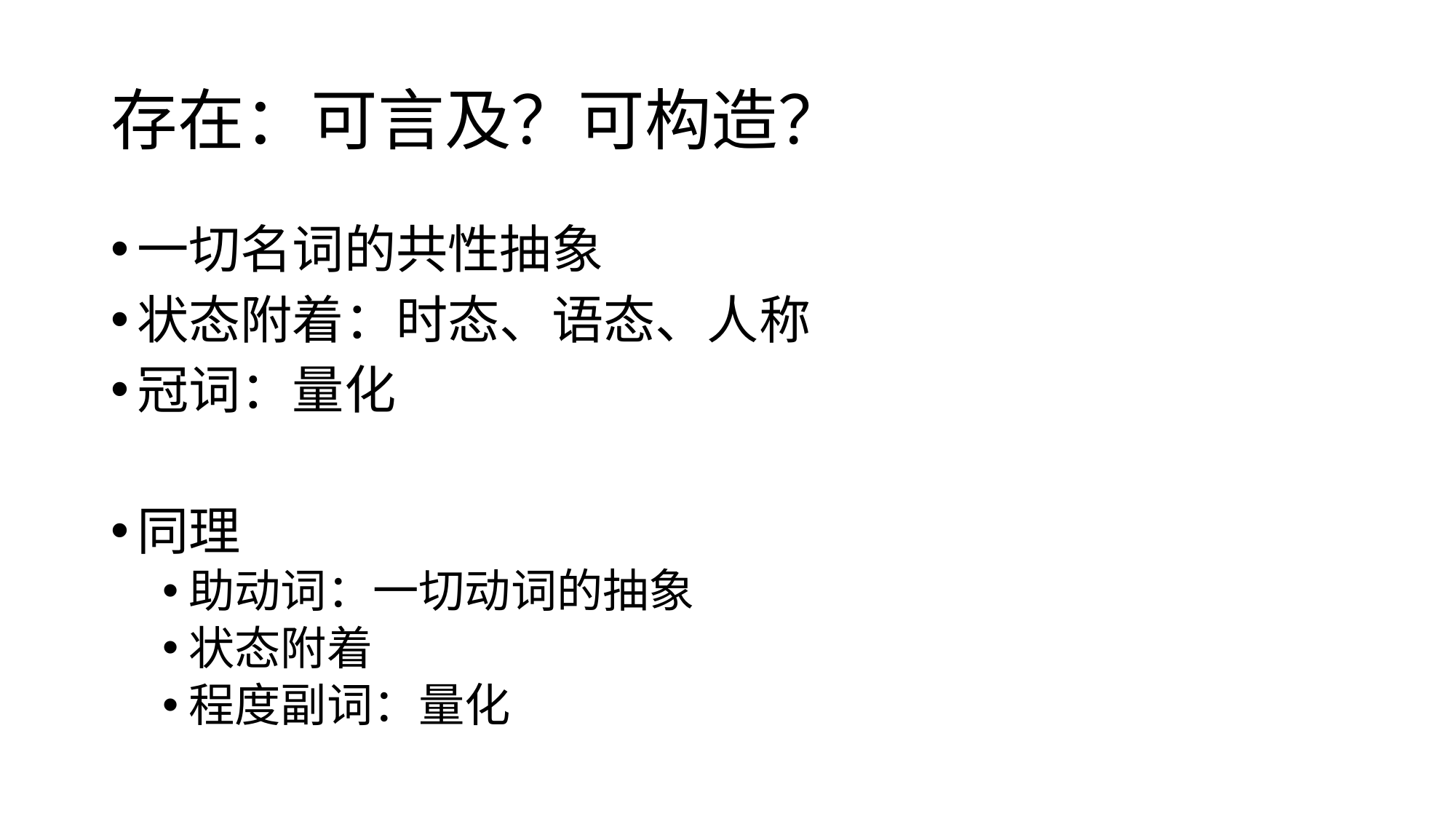

# 存在：可言及？可构造？
一切名词的共性抽象
状态附着：时态、语态、人称
冠词：量化

同理
助动词：一切动词的抽象
状态附着
程度副词：量化